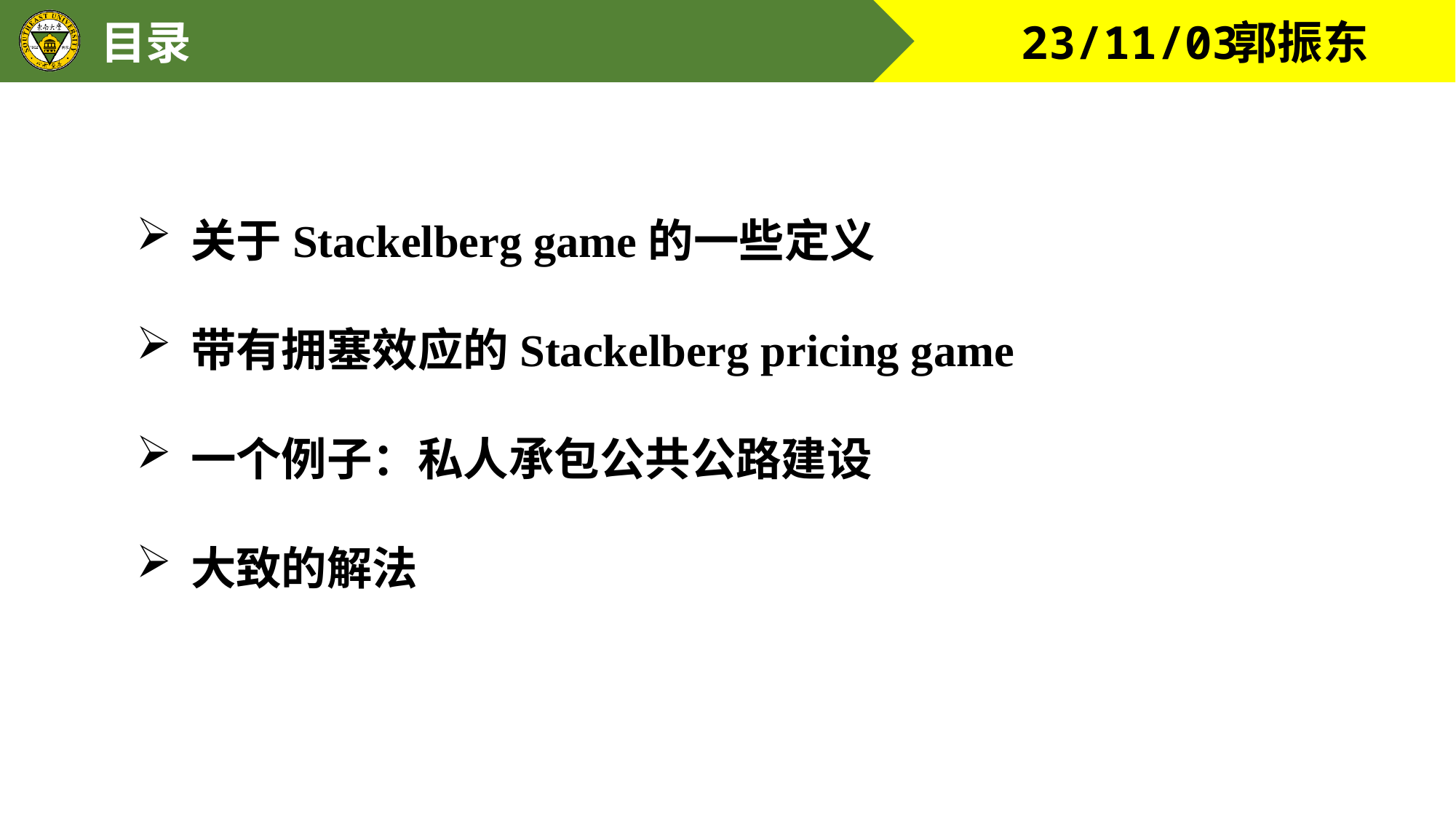

目录
关于Stackelberg game的一些定义
带有拥塞效应的Stackelberg pricing game
一个例子：私人承包公共公路建设
大致的解法